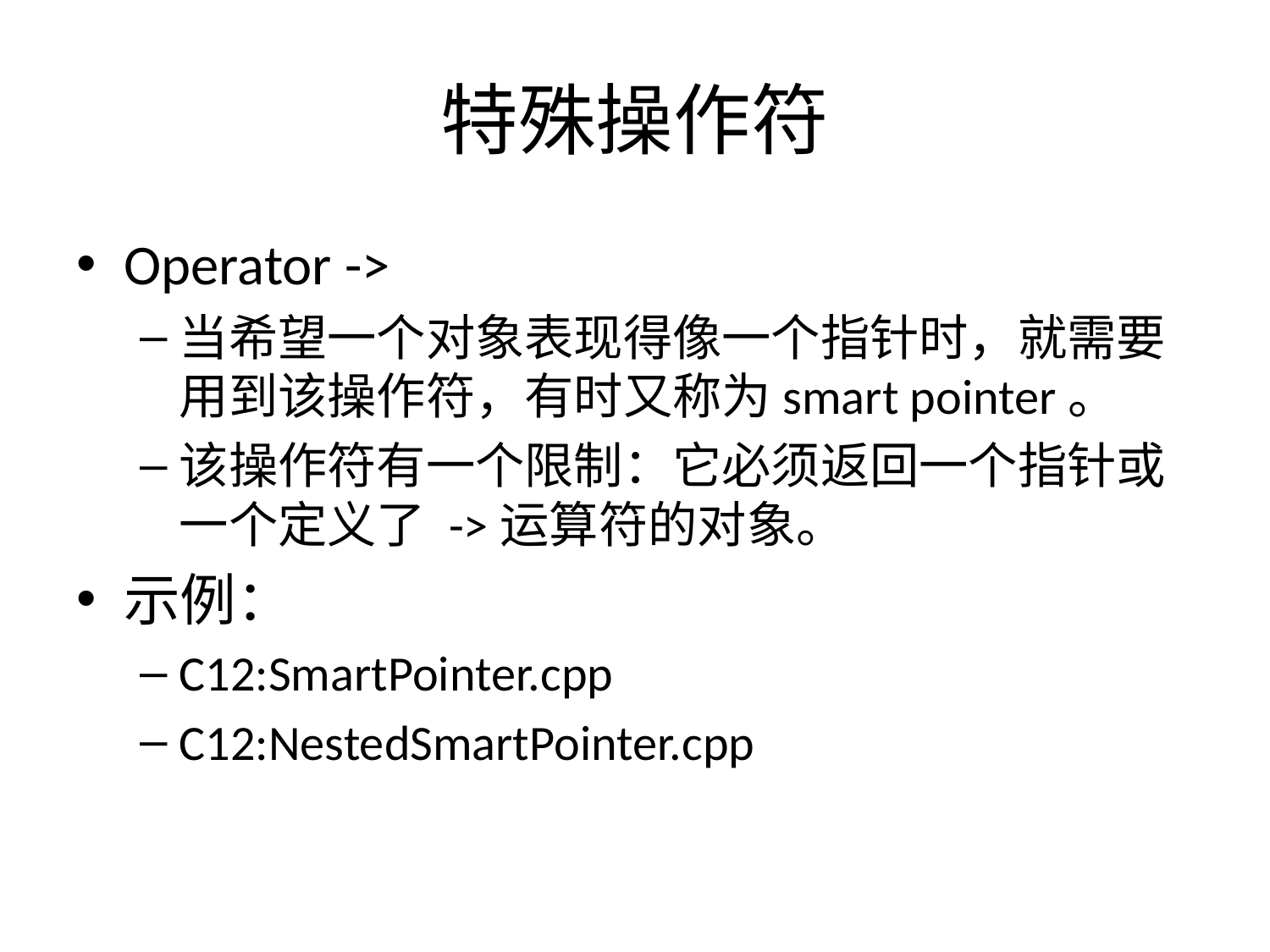

# 特殊操作符
Operator ->
当希望一个对象表现得像一个指针时，就需要用到该操作符，有时又称为smart pointer。
该操作符有一个限制：它必须返回一个指针或一个定义了 ->运算符的对象。
示例：
C12:SmartPointer.cpp
C12:NestedSmartPointer.cpp